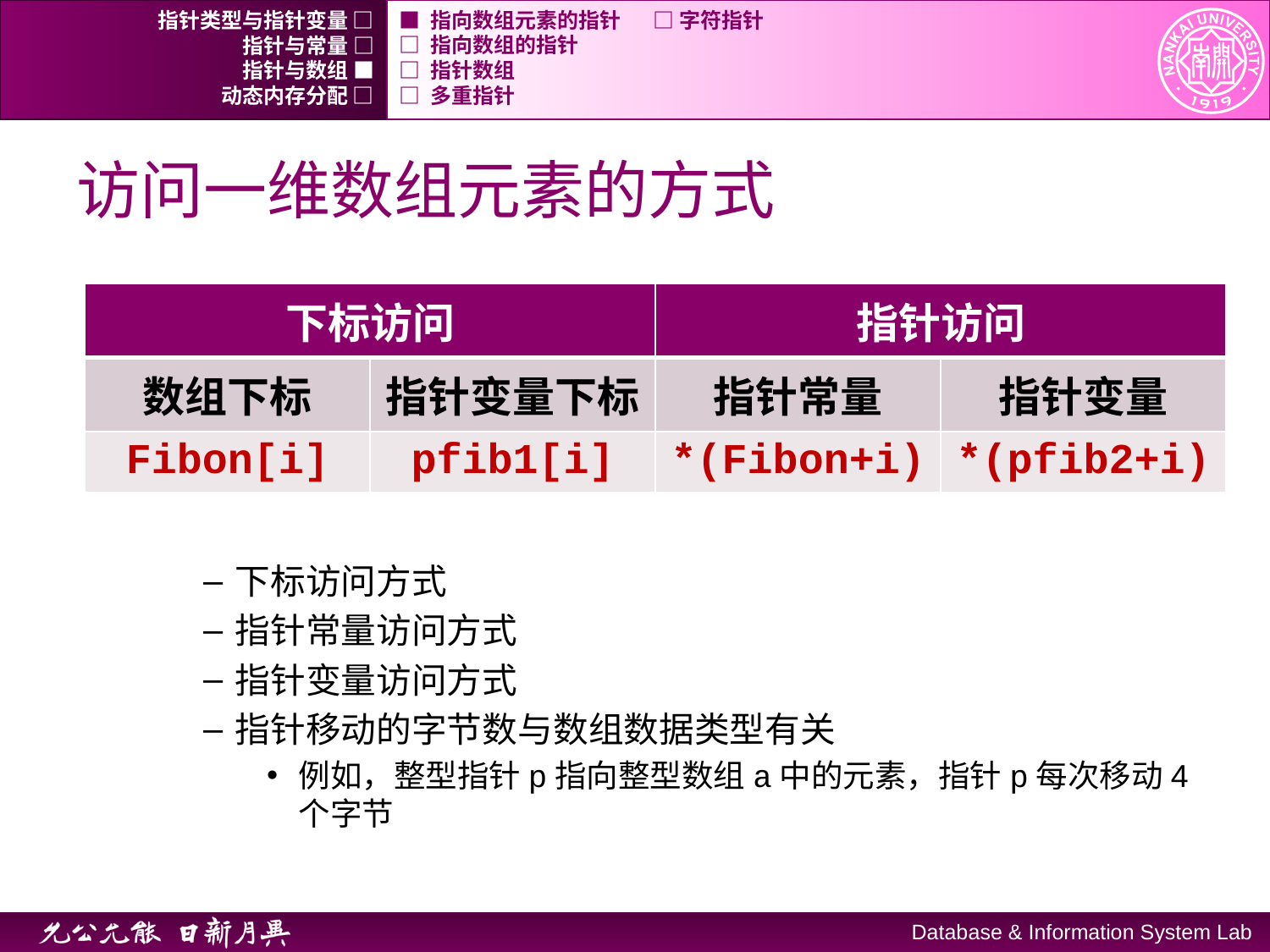

指针类型与指针变量 □
■ 指向数组元素的指针	□ 字符指针
指针与常量 □
□ 指向数组的指针
指针与数组 ■
□ 指针数组
动态内存分配 □
□ 多重指针
# 访问一维数组元素的方式

下标访问方式
指针常量访问方式
指针变量访问方式
指针移动的字节数与数组数据类型有关
例如，整型指针p指向整型数组a中的元素，指针p每次移动4个字节
| 下标访问 |  | 指针访问 |  |
| --- | --- | --- | --- |
| 数组下标 | 指针变量下标 | 指针常量 | 指针变量 |
| Fibon[i] | pfib1[i] | \*(Fibon+i) | \*(pfib2+i) |